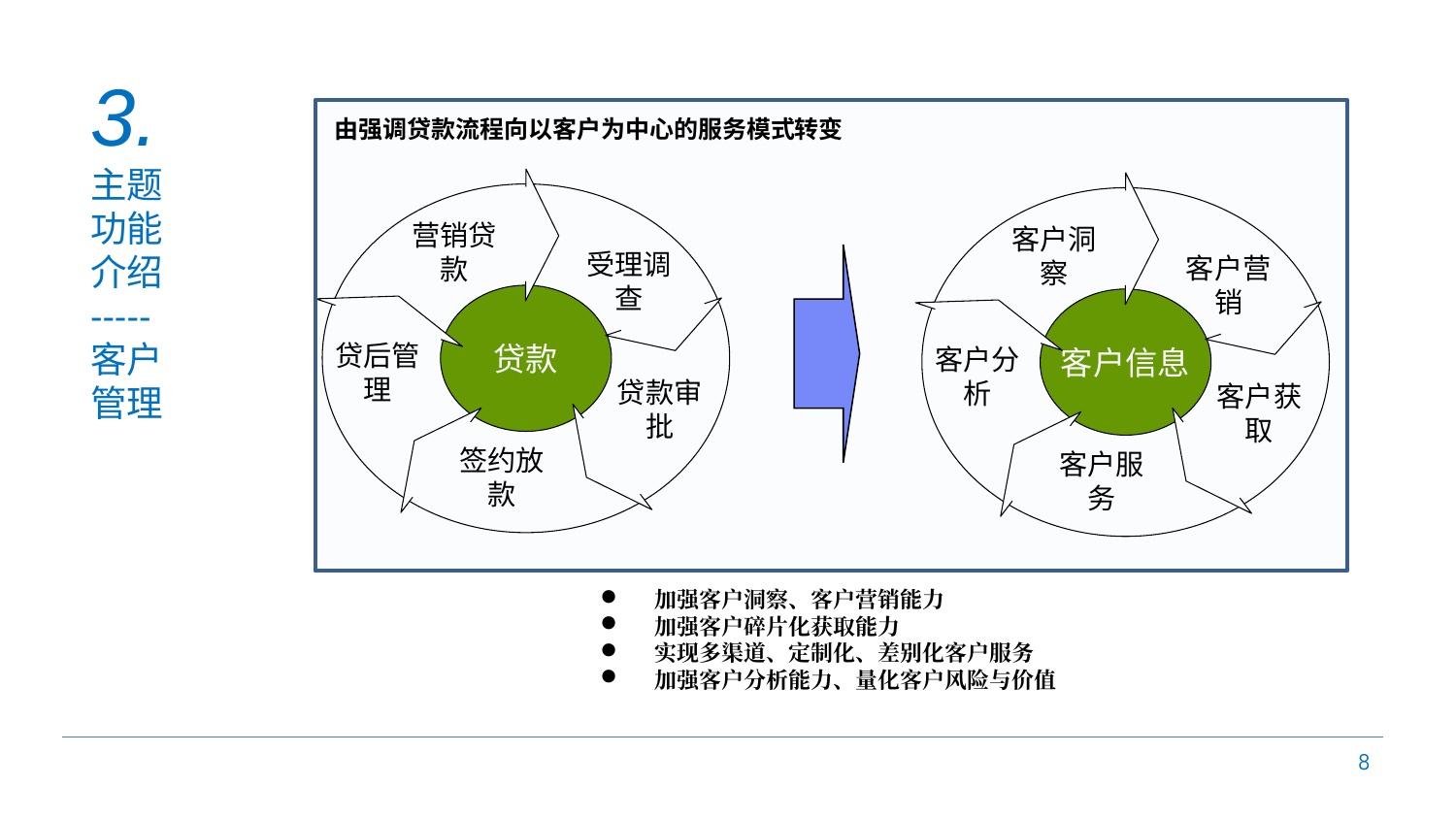

# 3. 主题 功能 介绍 ----- 客户 管理

由强调贷款流程向以客户为中心的服务模式转变

营销贷款

受理调查

贷款

贷后管理

贷款审批

签约放款

客户洞察

客户营销

客户信息

客户分析

客户获取

客户服务

加强客户洞察、客户营销能力
加强客户碎片化获取能力
实现多渠道、定制化、差别化客户服务
加强客户分析能力、量化客户风险与价值
8